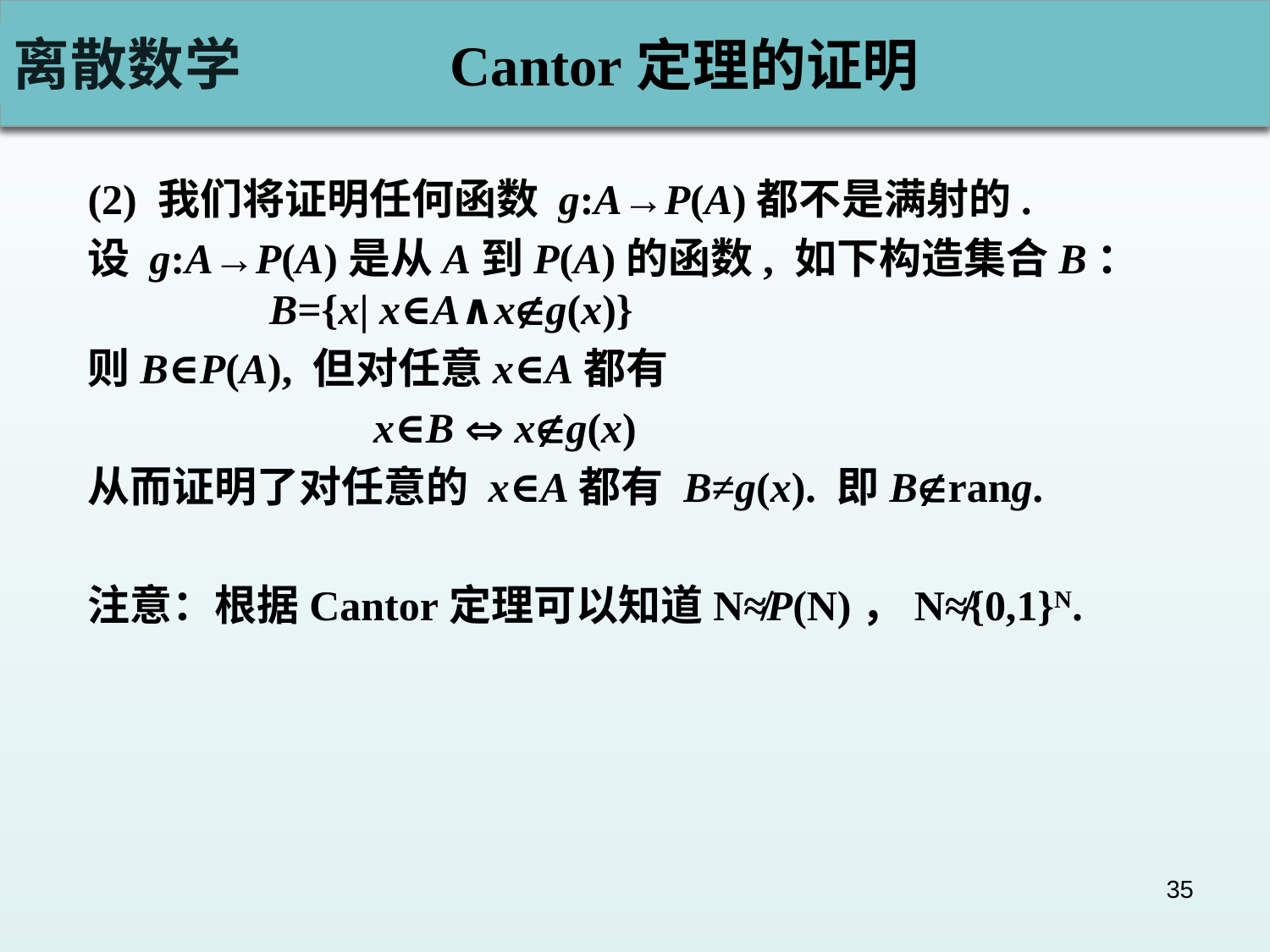

# Cantor定理的证明
(2) 我们将证明任何函数 g:A→P(A)都不是满射的.
设 g:A→P(A)是从A到P(A)的函数, 如下构造集合B：
             B={x| x∈A∧x∉g(x)}
则B∈P(A), 但对任意x∈A都有
                           x∈B ⇔ x∉g(x)
从而证明了对任意的 x∈A都有 B≠g(x). 即B∉rang.

注意：根据Cantor定理可以知道N≉P(N)，N≉{0,1}N.
35